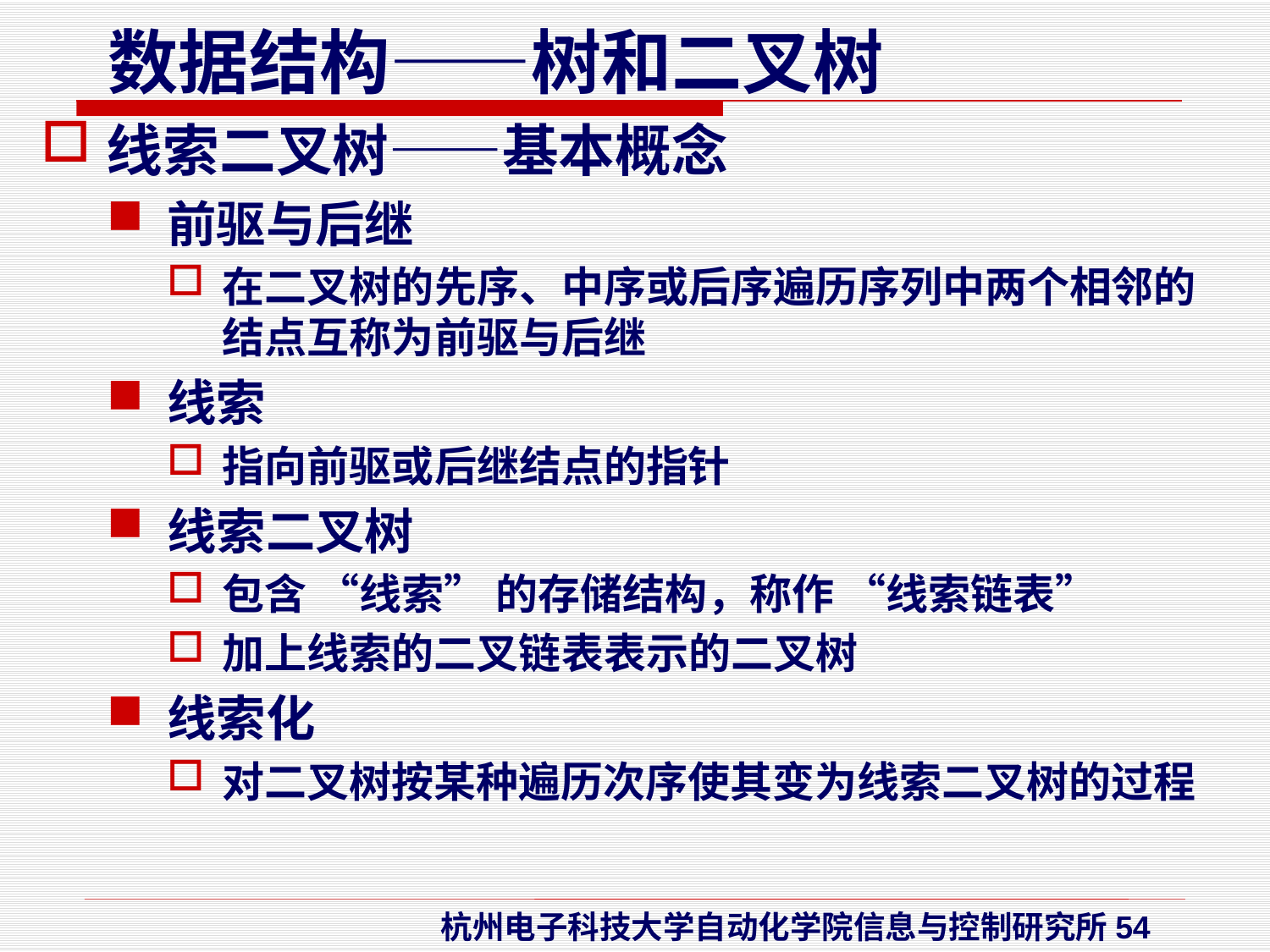

线索二叉树——基本概念
前驱与后继
在二叉树的先序、中序或后序遍历序列中两个相邻的结点互称为前驱与后继
线索
指向前驱或后继结点的指针
线索二叉树
包含 “线索” 的存储结构，称作 “线索链表”
加上线索的二叉链表表示的二叉树
线索化
对二叉树按某种遍历次序使其变为线索二叉树的过程